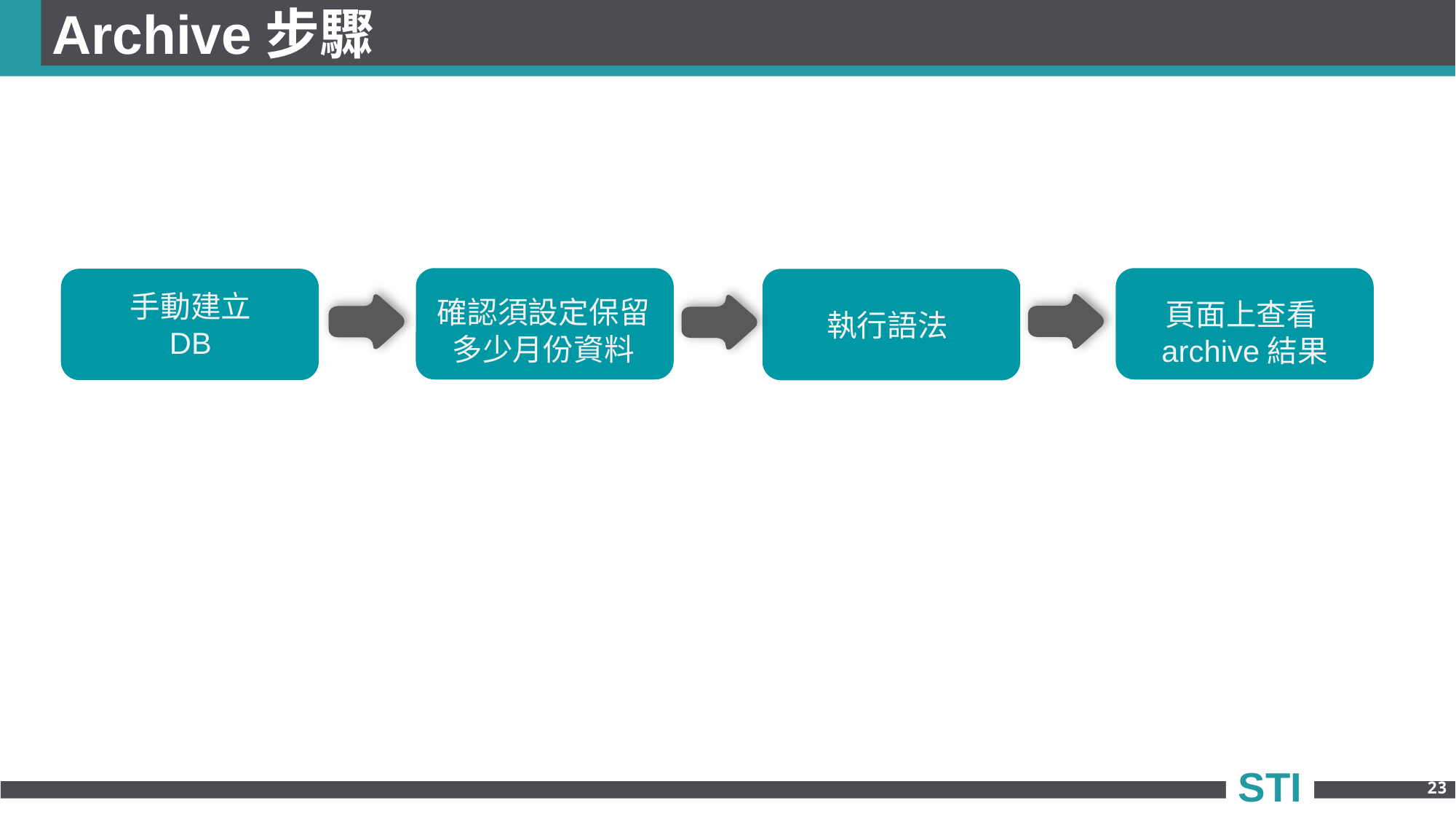

# Archive步驟

手動建立
DB

確認須設定保留多少月份資料
頁面上查看archive結果

執行語法
23